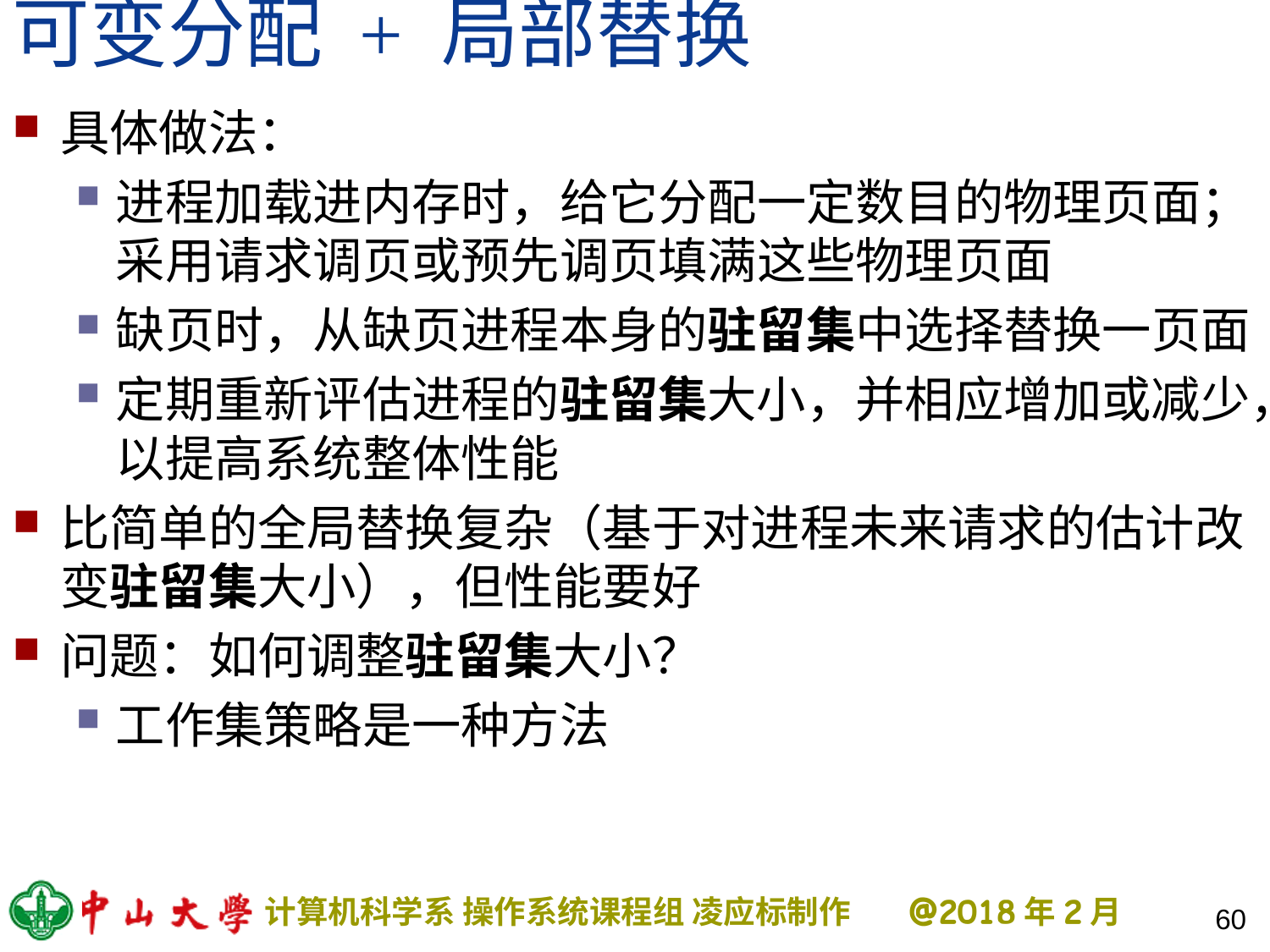

# 可变分配 + 局部替换
具体做法：
进程加载进内存时，给它分配一定数目的物理页面；采用请求调页或预先调页填满这些物理页面
缺页时，从缺页进程本身的驻留集中选择替换一页面
定期重新评估进程的驻留集大小，并相应增加或减少，以提高系统整体性能
比简单的全局替换复杂（基于对进程未来请求的估计改变驻留集大小），但性能要好
问题：如何调整驻留集大小？
工作集策略是一种方法

60